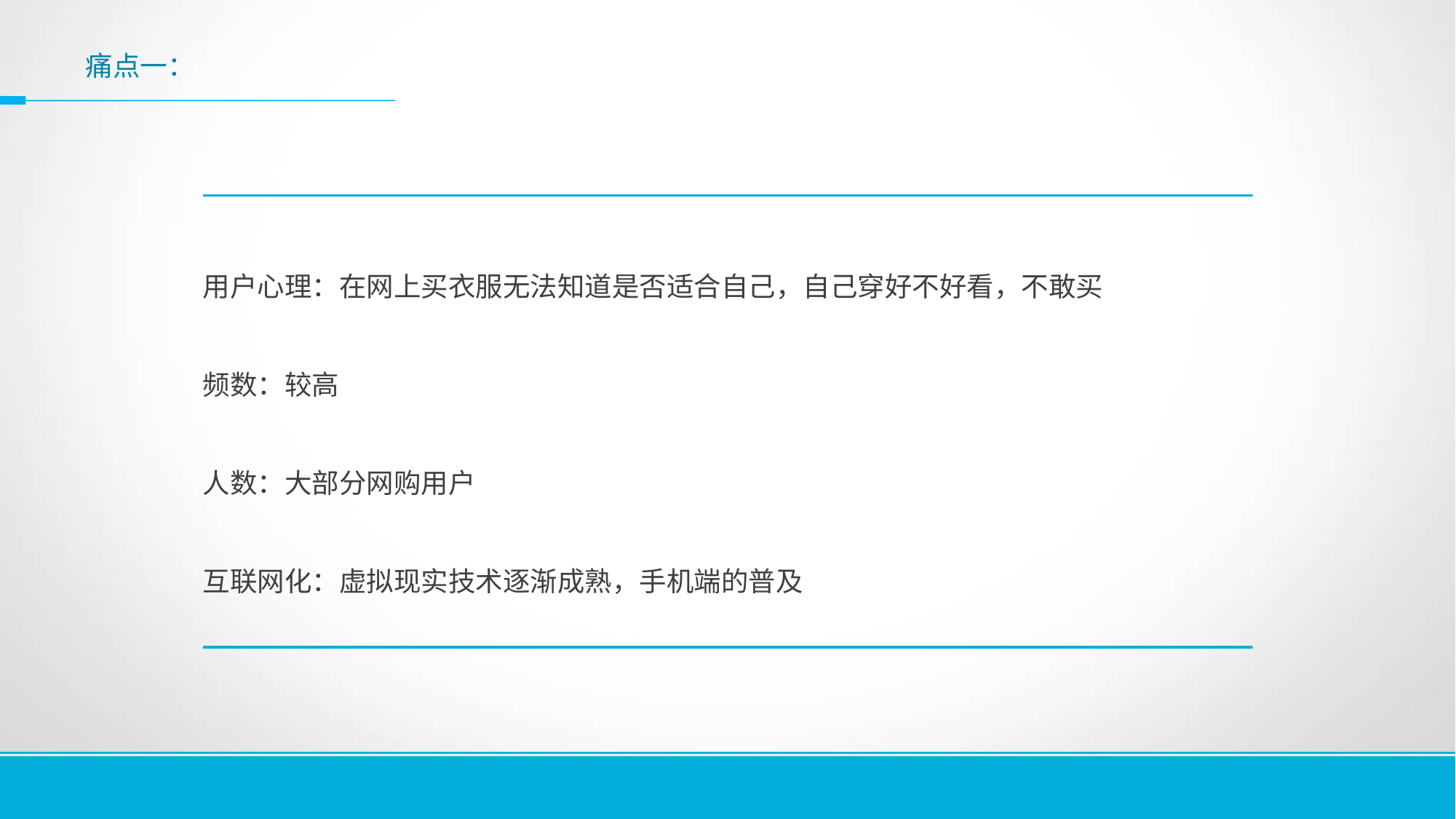

痛点一：
用户心理：在网上买衣服无法知道是否适合自己，自己穿好不好看，不敢买
频数：较高
人数：大部分网购用户
互联网化：虚拟现实技术逐渐成熟，手机端的普及